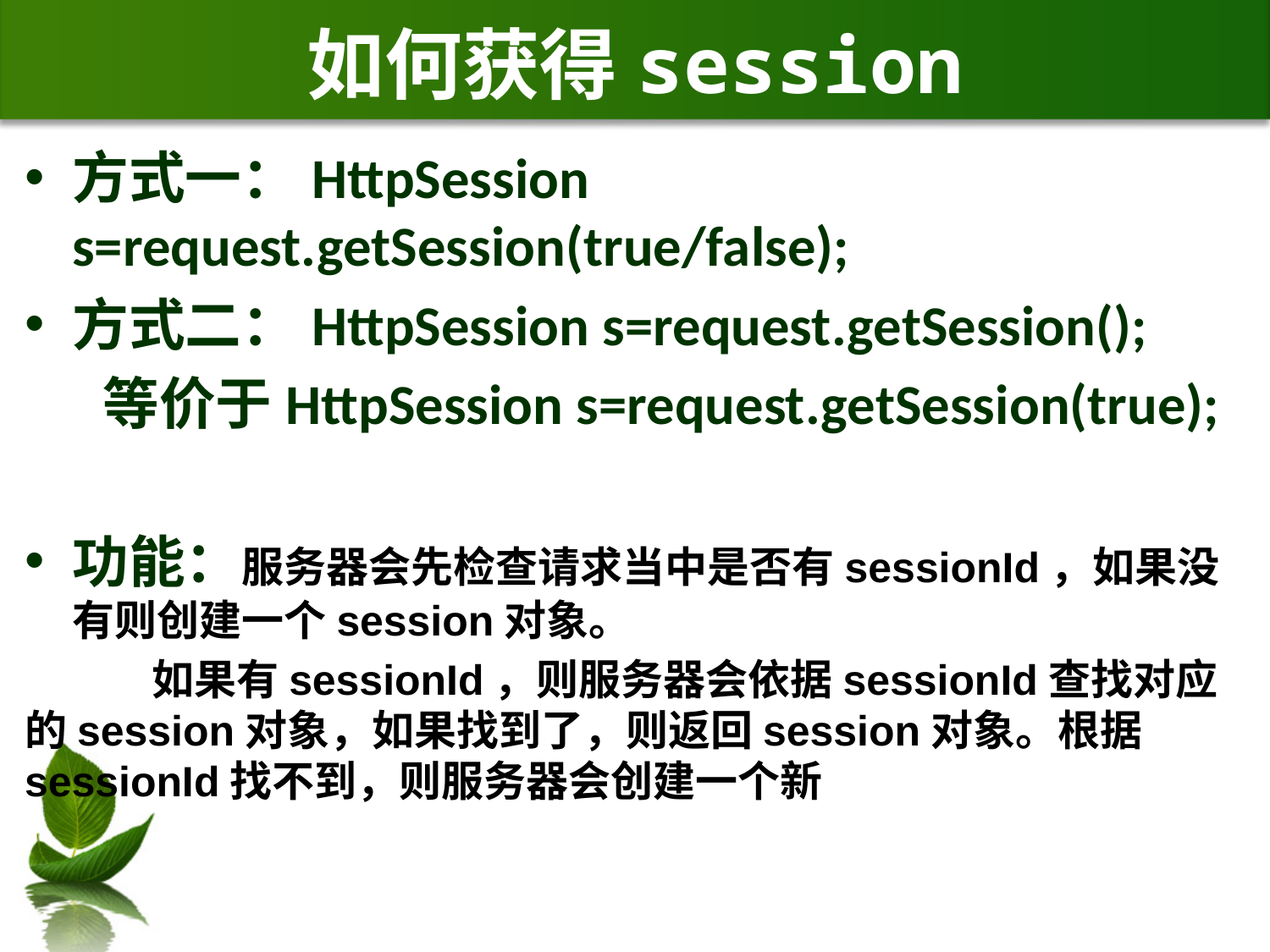

# 如何获得session
方式一：HttpSession s=request.getSession(true/false);
方式二：HttpSession s=request.getSession();
     等价于HttpSession s=request.getSession(true);

功能：服务器会先检查请求当中是否有sessionId，如果没有则创建一个session对象。
           	如果有sessionId，则服务器会依据sessionId查找对应的session对象，如果找到了，则返回session对象。根据sessionId找不到，则服务器会创建一个新